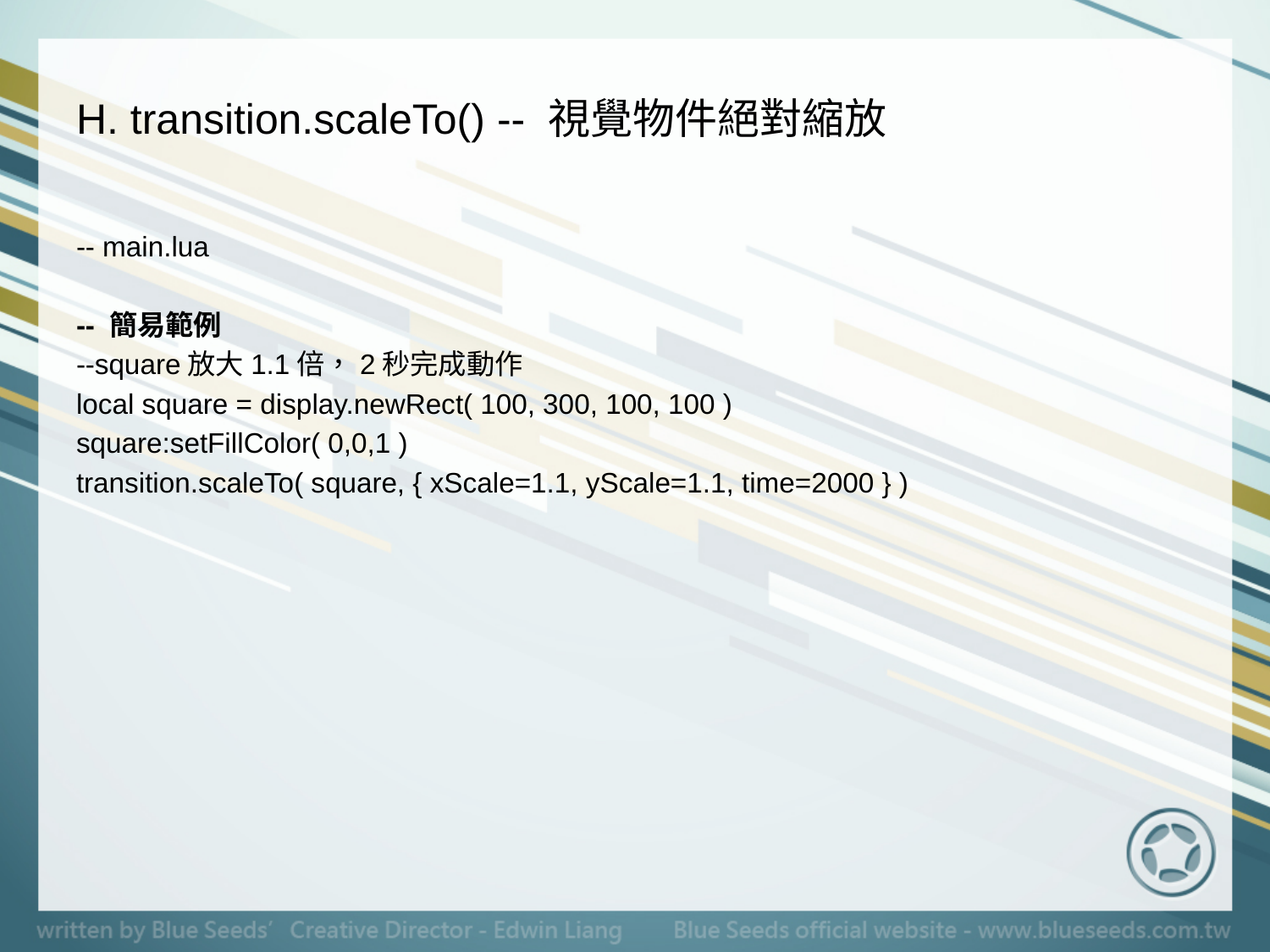

# H. transition.scaleTo() -- 視覺物件絕對縮放
-- main.lua

-- 簡易範例
--square放大1.1倍，2秒完成動作
local square = display.newRect( 100, 300, 100, 100 )
square:setFillColor( 0,0,1 )
transition.scaleTo( square, { xScale=1.1, yScale=1.1, time=2000 } )